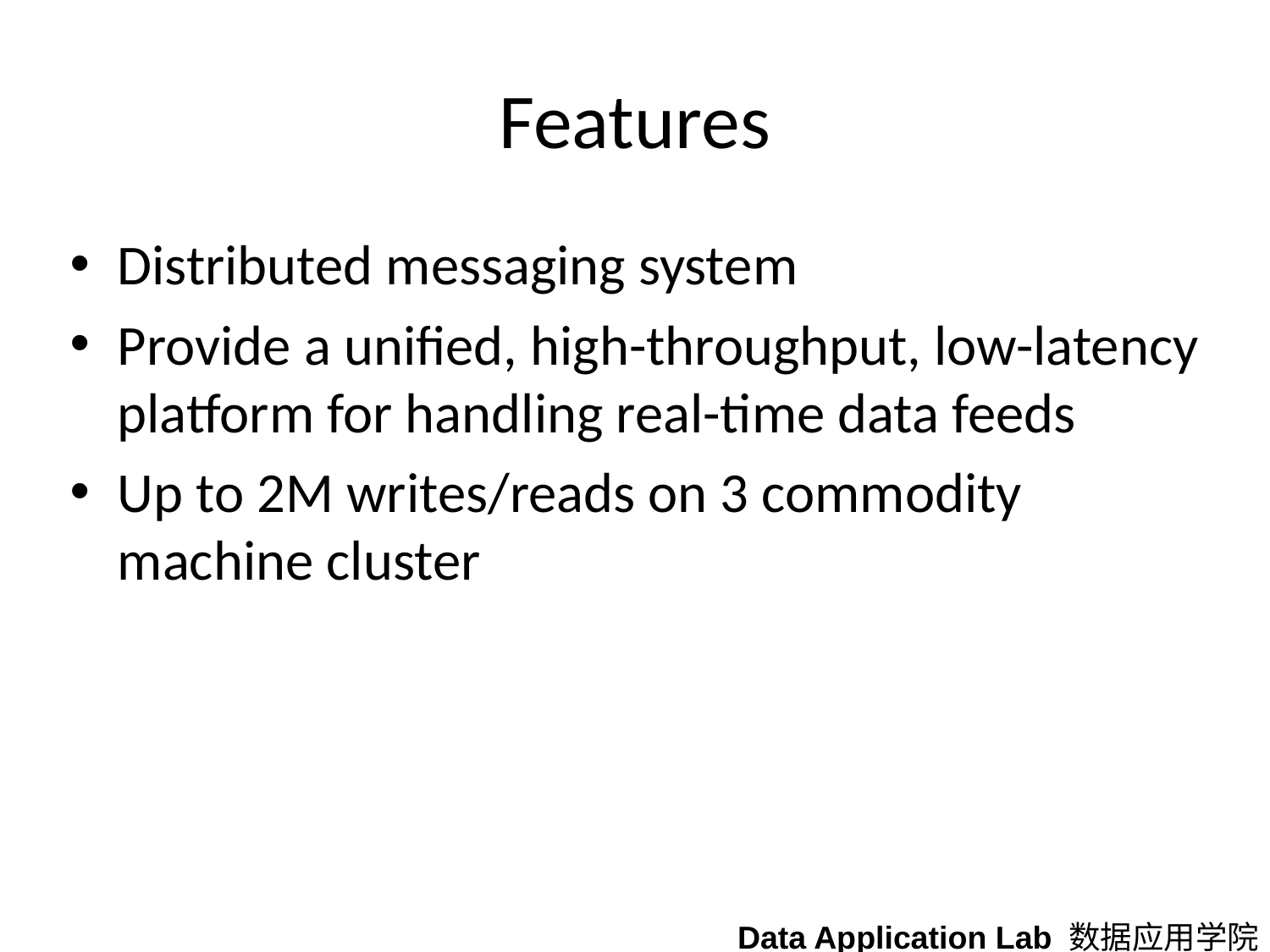

# Features
Distributed messaging system
Provide a unified, high-throughput, low-latency platform for handling real-time data feeds
Up to 2M writes/reads on 3 commodity machine cluster
Data Application Lab 数据应用学院